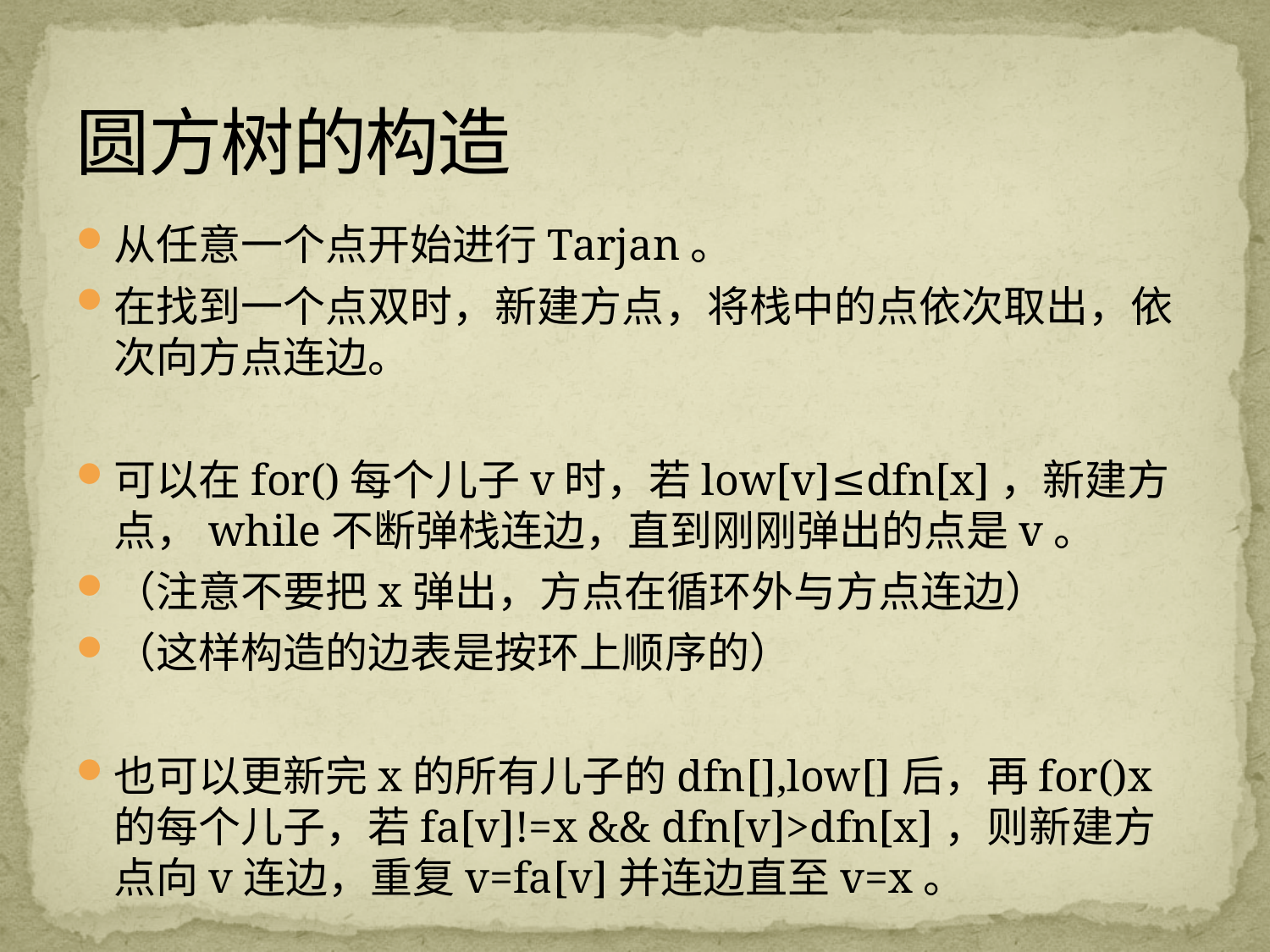

# 圆方树的构造
从任意一个点开始进行Tarjan。
在找到一个点双时，新建方点，将栈中的点依次取出，依次向方点连边。

可以在for()每个儿子v时，若low[v]≤dfn[x]，新建方点，while不断弹栈连边，直到刚刚弹出的点是v。
（注意不要把x弹出，方点在循环外与方点连边）
（这样构造的边表是按环上顺序的）

也可以更新完x的所有儿子的dfn[],low[]后，再for()x的每个儿子，若fa[v]!=x && dfn[v]>dfn[x]，则新建方点向v连边，重复v=fa[v]并连边直至v=x。